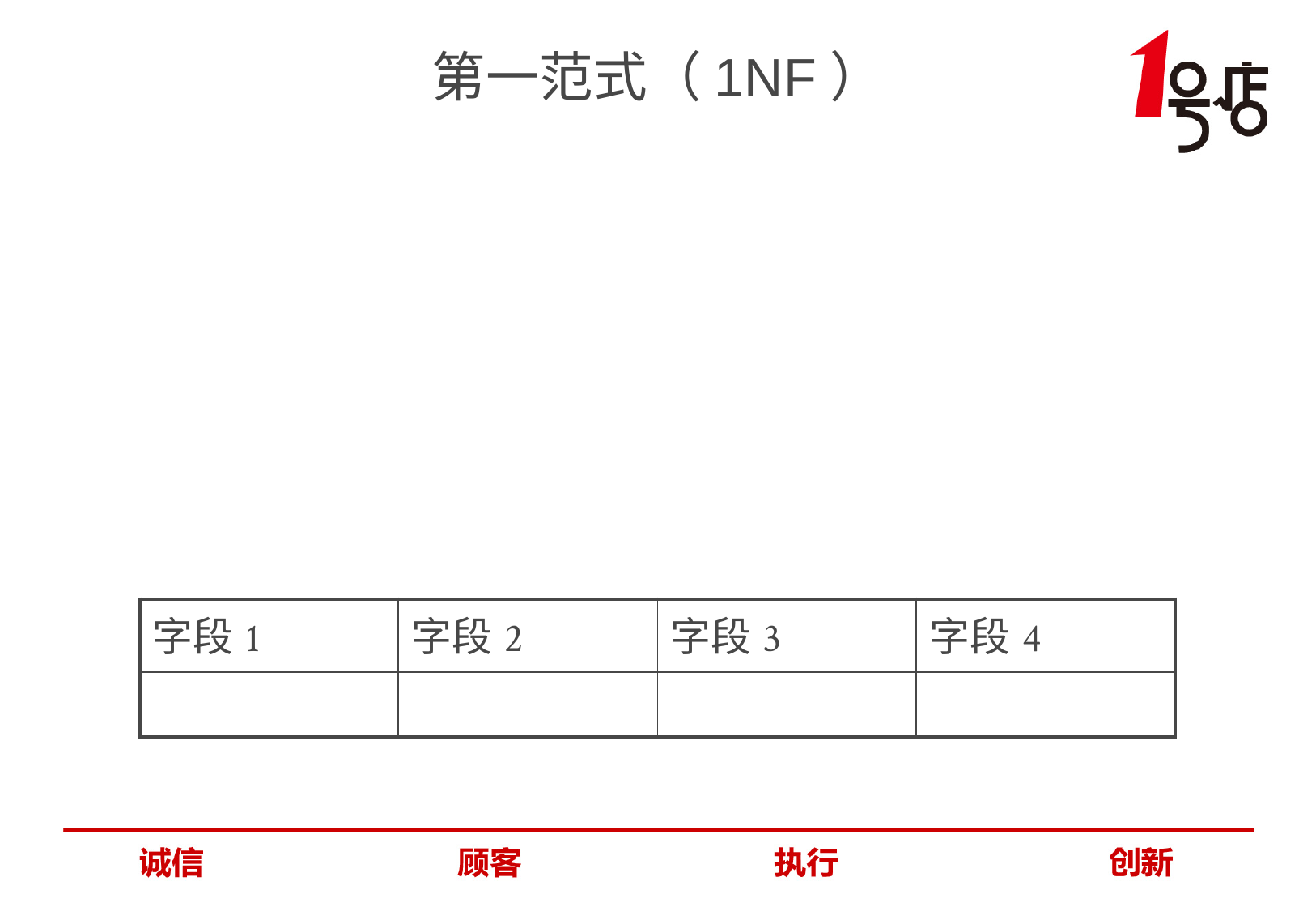

# 第一范式（1NF）
          数据库表中的字段都是单一属性的，不可再分。这个单一属性由基本类型构成，包括整型、实数、字符型、逻辑型、日期型等。
   例如，如下的数据库表是符合第一范式的：
| 字段1 | 字段2 | 字段3 | 字段4 |
| --- | --- | --- | --- |
|  |  |  |  |